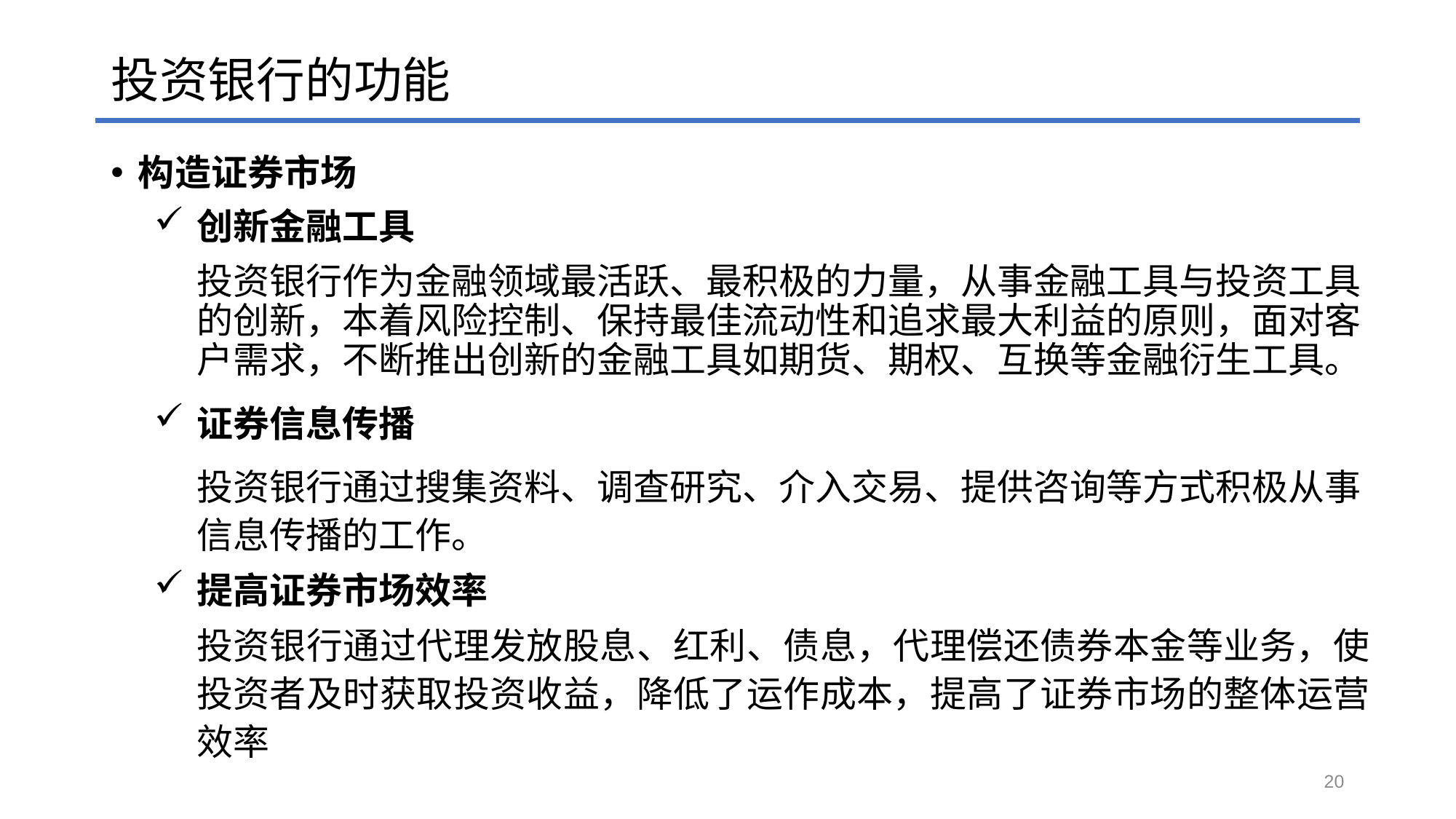

# 投资银行的功能
构造证券市场
创新金融工具
投资银行作为金融领域最活跃、最积极的力量，从事金融工具与投资工具的创新，本着风险控制、保持最佳流动性和追求最大利益的原则，面对客户需求，不断推出创新的金融工具如期货、期权、互换等金融衍生工具。
证券信息传播
投资银行通过搜集资料、调查研究、介入交易、提供咨询等方式积极从事信息传播的工作。
提高证券市场效率
投资银行通过代理发放股息、红利、债息，代理偿还债券本金等业务，使投资者及时获取投资收益，降低了运作成本，提高了证券市场的整体运营效率
20